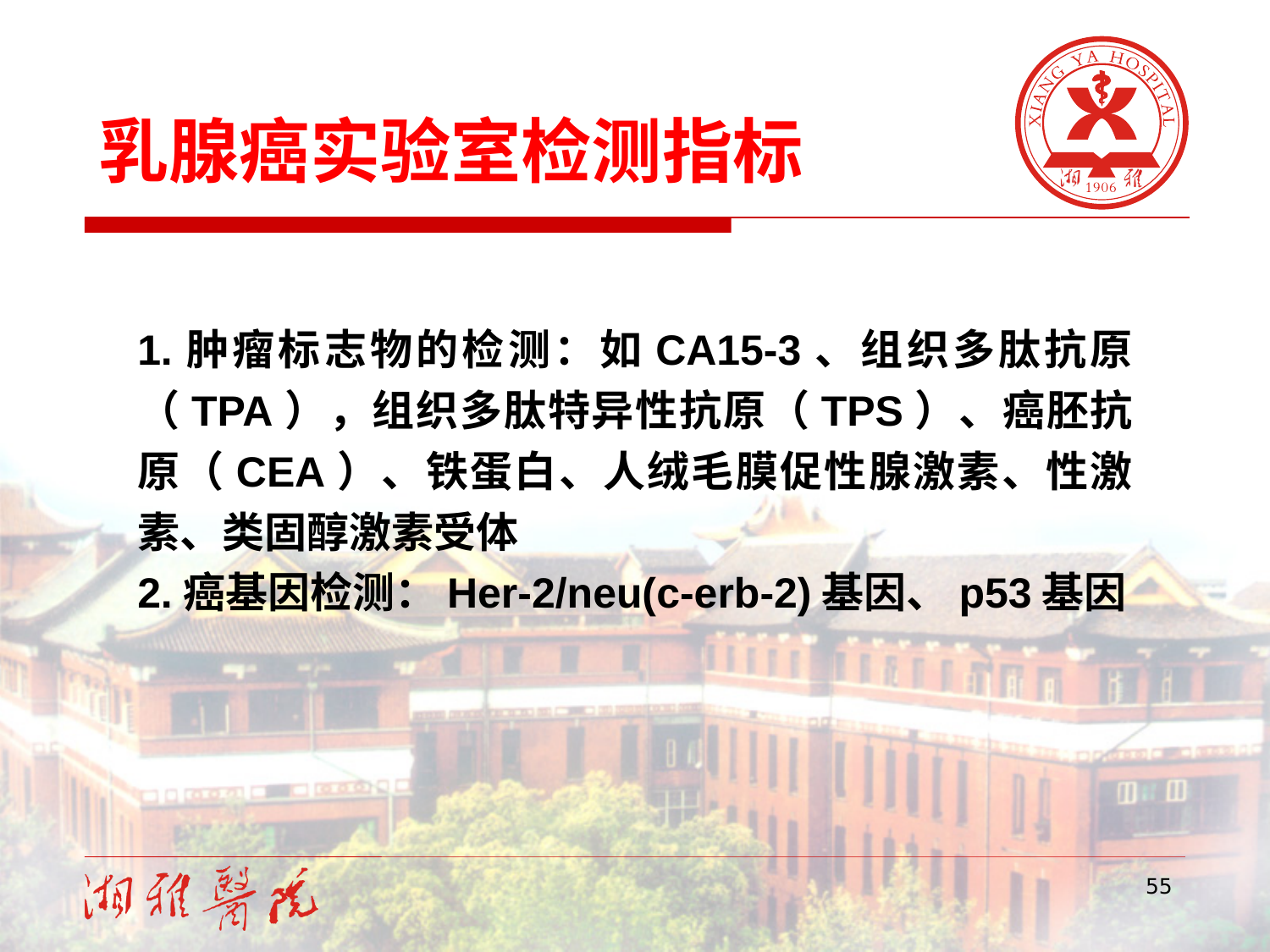

乳腺癌实验室检测指标

1.肿瘤标志物的检测：如CA15-3、组织多肽抗原（TPA），组织多肽特异性抗原（TPS）、癌胚抗原（CEA）、铁蛋白、人绒毛膜促性腺激素、性激素、类固醇激素受体
2.癌基因检测：Her-2/neu(c-erb-2)基因、p53基因
55